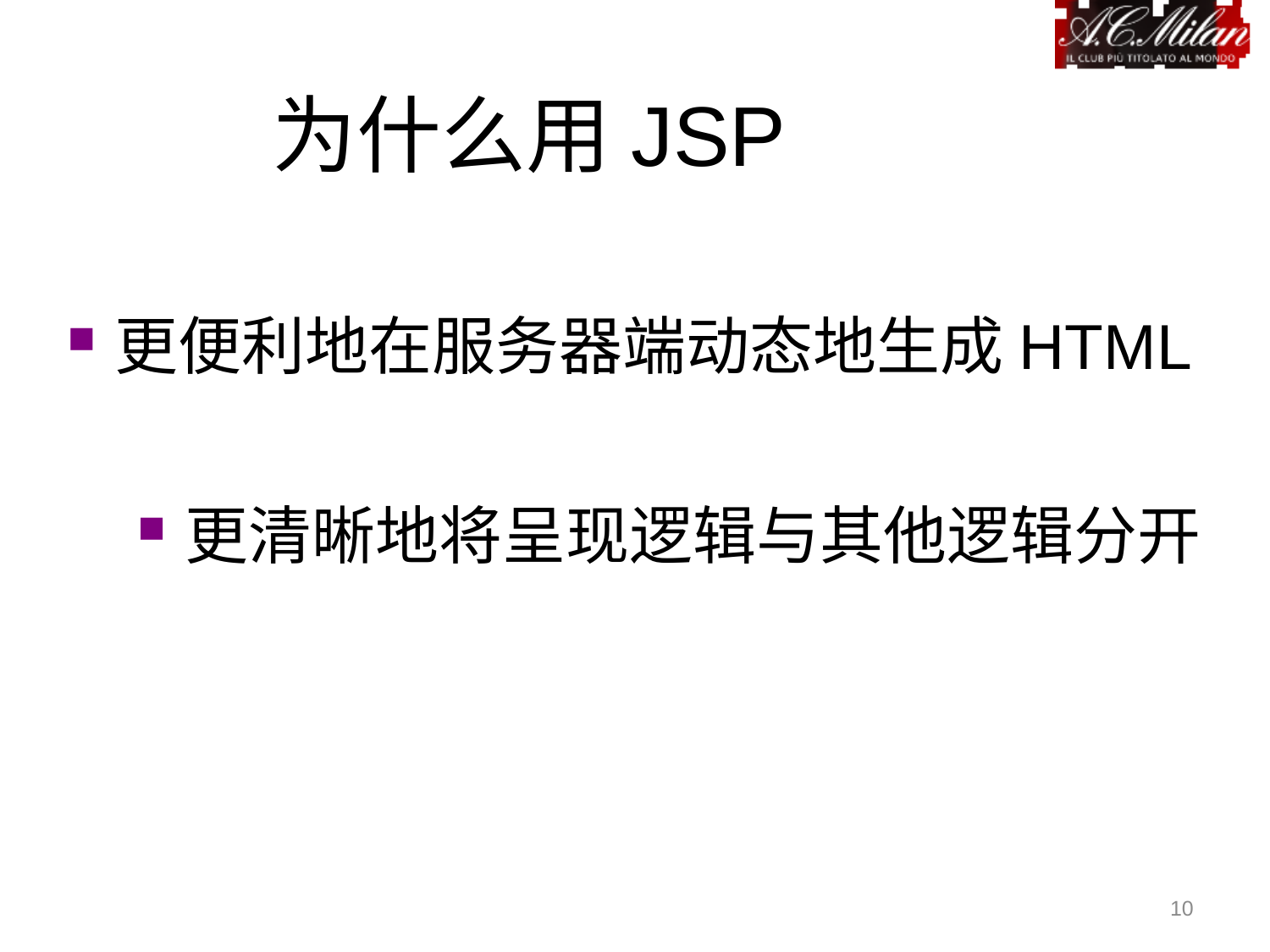

为什么用JSP
更便利地在服务器端动态地生成HTML
更清晰地将呈现逻辑与其他逻辑分开
10